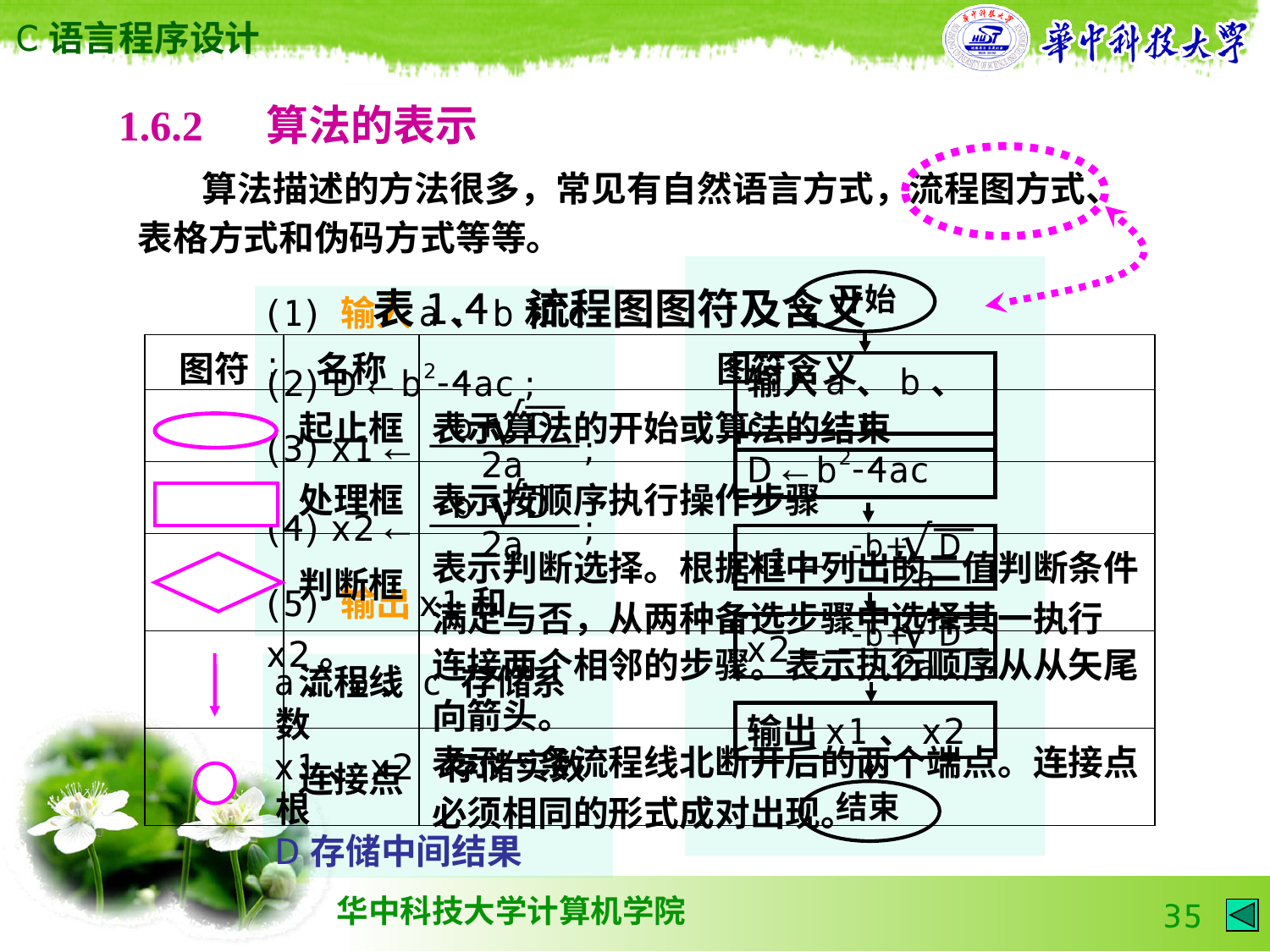

1.6.2 　算法的表示

       算法描述的方法很多，常见有自然语言方式，流程图方式、表格方式和伪码方式等等。

开始

输入a、b、c

D←b2-4ac

√
-b+   D

2a

x1←

√
-b+   D

2a

x2←

输出x1、x2

结束
(1) 输入a、b和c ;
(2) D←b2-4ac ;
√

-b+   D
2a

(3) x1←                ;
√

-b -   D
2a

(4) x2←                ;
(5) 输出x1和x2。

表1.4  流程图图符及含义
| 图符 | 名称 | 图符含义 |
| --- | --- | --- |
|  | 起止框 | 表示算法的开始或算法的结束 |
|  | 处理框 | 表示按顺序执行操作步骤 |
|  | 判断框 | 表示判断选择。根据框中列出的二值判断条件满足与否，从两种备选步骤中选择其一执行 |
|  | 流程线 | 连接两个相邻的步骤。表示执行顺序从从矢尾向箭头。 |
|  | 连接点 | 表示一条流程线北断开后的两个端点。连接点必须相同的形式成对出现。 |

a、b、c 存储系数
x1、x2  存储实数根
D存储中间结果
35